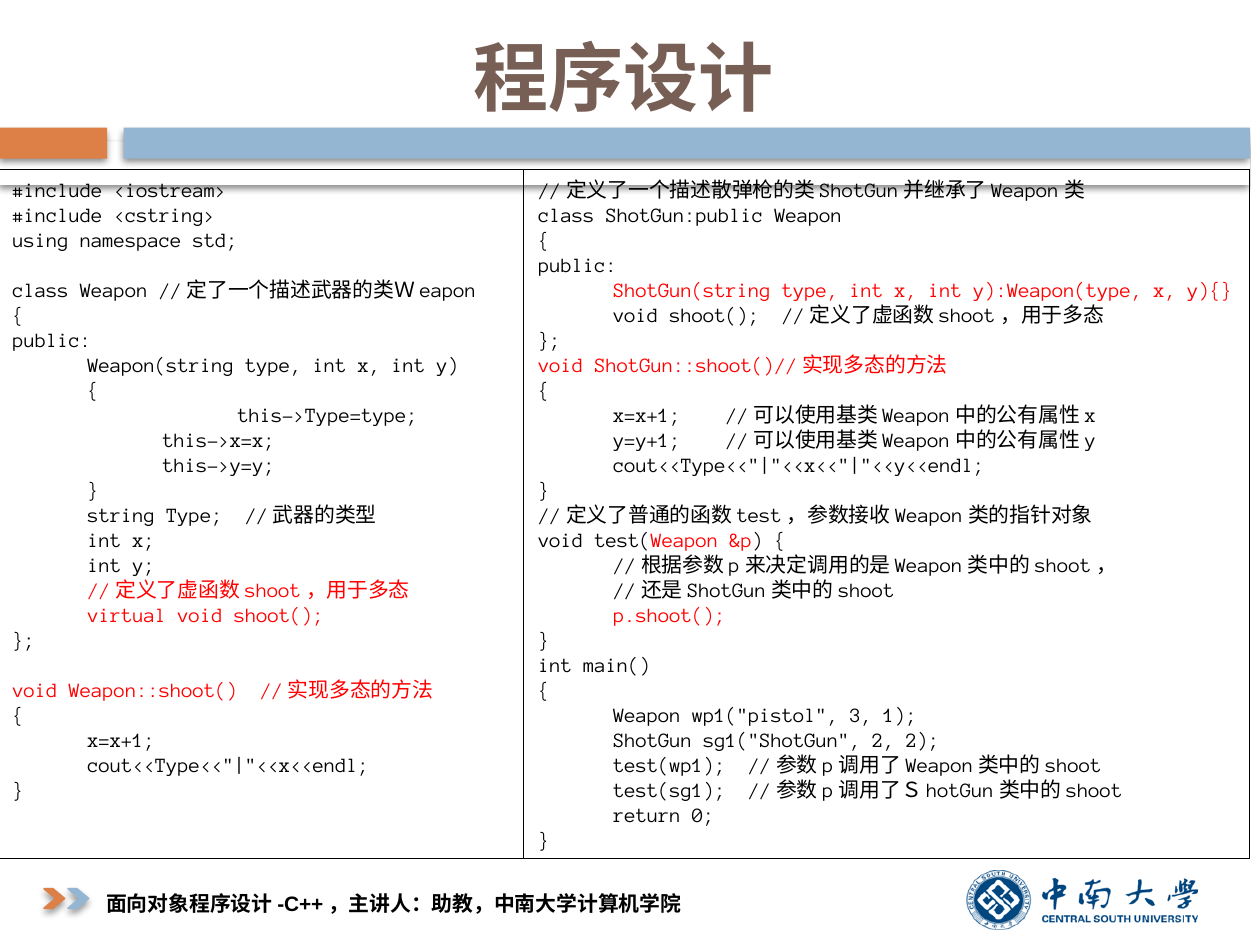

# 程序设计
#include <iostream>
#include <cstring>
using namespace std;

class Weapon //定了一个描述武器的类Ｗeapon
{
public:
Weapon(string type, int x, int y)
{
	this->Type=type;
this->x=x;
this->y=y;
}
string Type;  //武器的类型
int x;
int y;
//定义了虚函数shoot，用于多态
virtual void shoot();
};

void Weapon::shoot()  //实现多态的方法
{
x=x+1;
cout<<Type<<"|"<<x<<endl;
}

//定义了一个描述散弹枪的类ShotGun并继承了Weapon类
class ShotGun:public Weapon
{
public:
ShotGun(string type, int x, int y):Weapon(type, x, y){}
void shoot();  //定义了虚函数shoot，用于多态
};
void ShotGun::shoot()//实现多态的方法
{
x=x+1;    //可以使用基类Weapon中的公有属性x
y=y+1;    //可以使用基类Weapon中的公有属性y
cout<<Type<<"|"<<x<<"|"<<y<<endl;
}
//定义了普通的函数test，参数接收Weapon类的指针对象
void test(Weapon &p) {
//根据参数p来决定调用的是Weapon类中的shoot，
//还是ShotGun类中的shoot
p.shoot();
}
int main()
{
Weapon wp1("pistol", 3, 1);
ShotGun sg1("ShotGun", 2, 2);
test(wp1);  //参数p调用了Weapon类中的shoot
test(sg1);  //参数p调用了ＳhotGun类中的shoot
return 0;
}